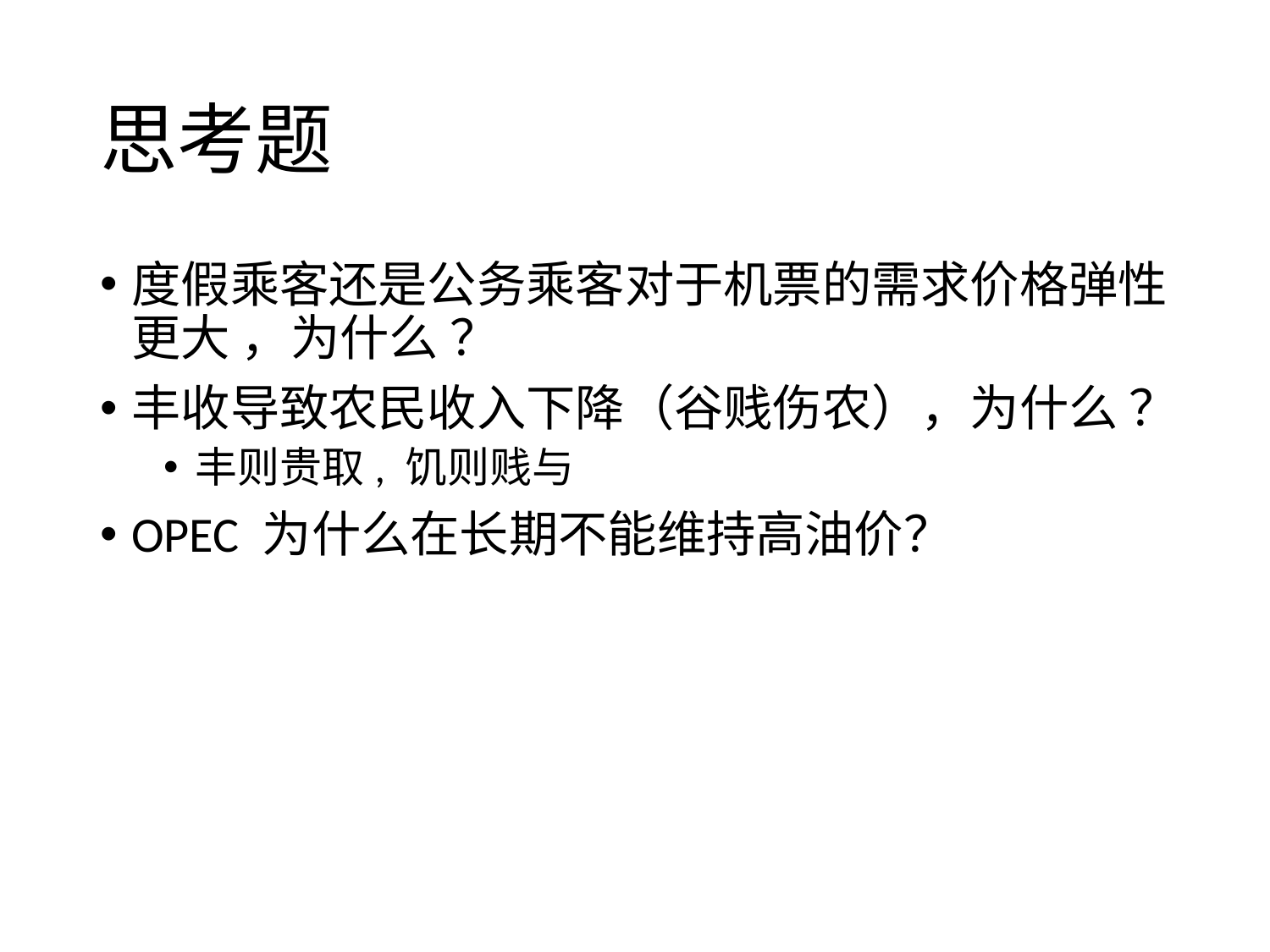

# 思考题
度假乘客还是公务乘客对于机票的需求价格弹性更大 ，为什么 ？
丰收导致农民收入下降（谷贱伤农），为什么 ？
丰则贵取, 饥则贱与
OPEC 为什么在长期不能维持高油价？